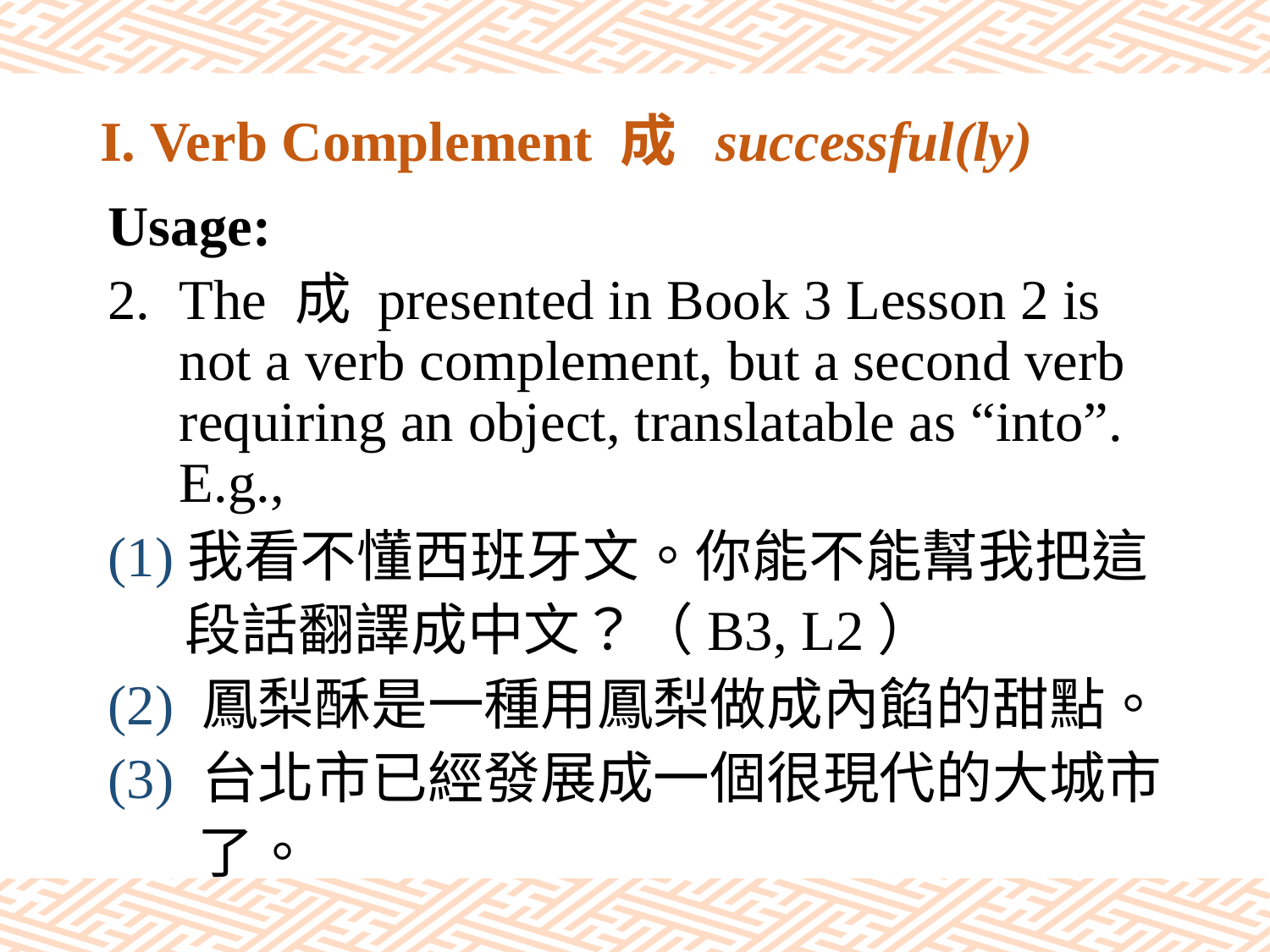

# I. Verb Complement 成  successful(ly)
Usage:
The 成 presented in Book 3 Lesson 2 is not a verb complement, but a second verb requiring an object, translatable as “into”. E.g.,
(1)我看不懂西班牙文。你能不能幫我把這
     段話翻譯成中文？（B3, L2）
(2) 鳳梨酥是一種用鳳梨做成內餡的甜點。
(3) 台北市已經發展成一個很現代的大城市
      了。